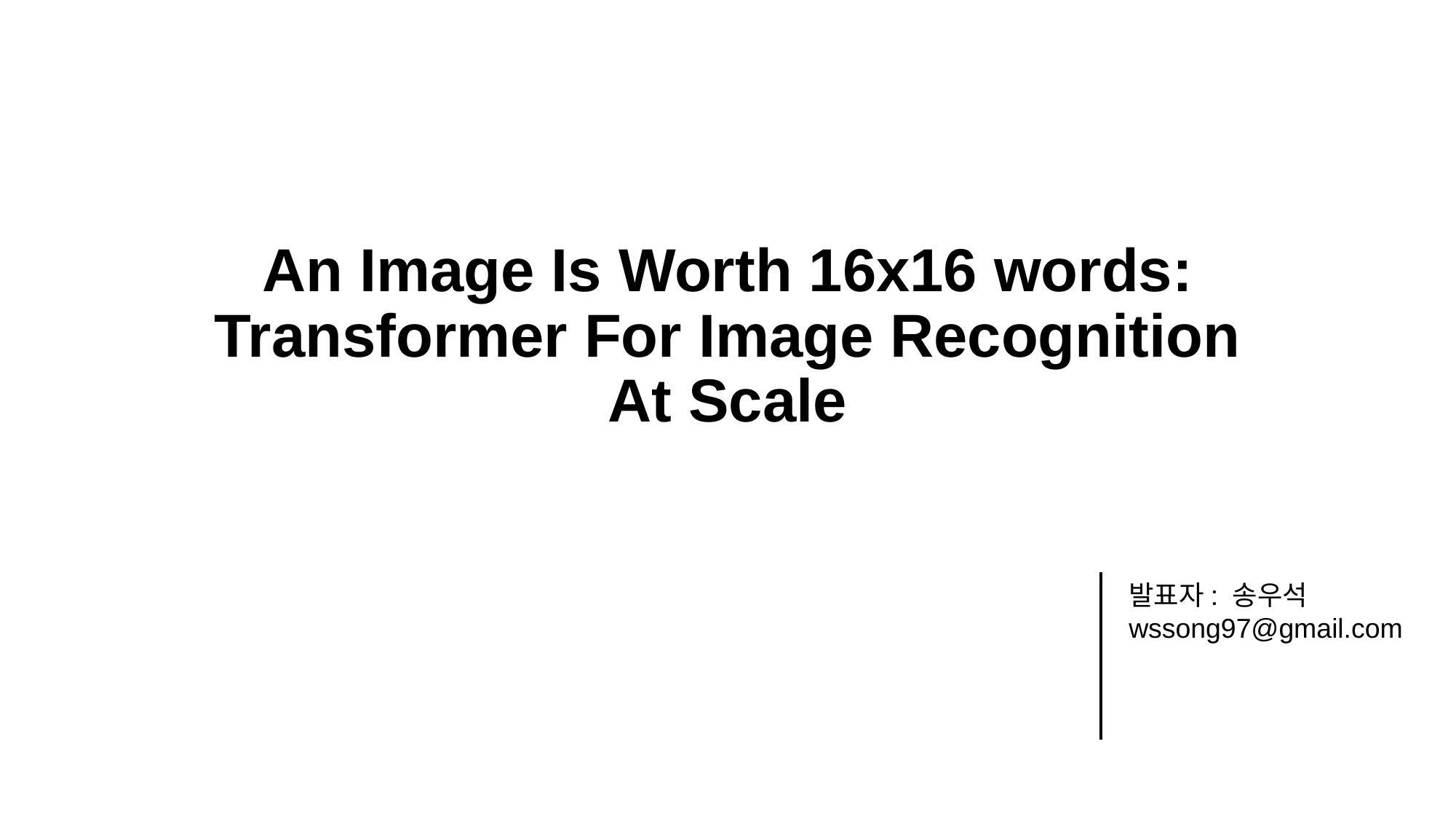

# An Image Is Worth 16x16 words: Transformer For Image Recognition At Scale
발표자: 송우석
wssong97@gmail.com